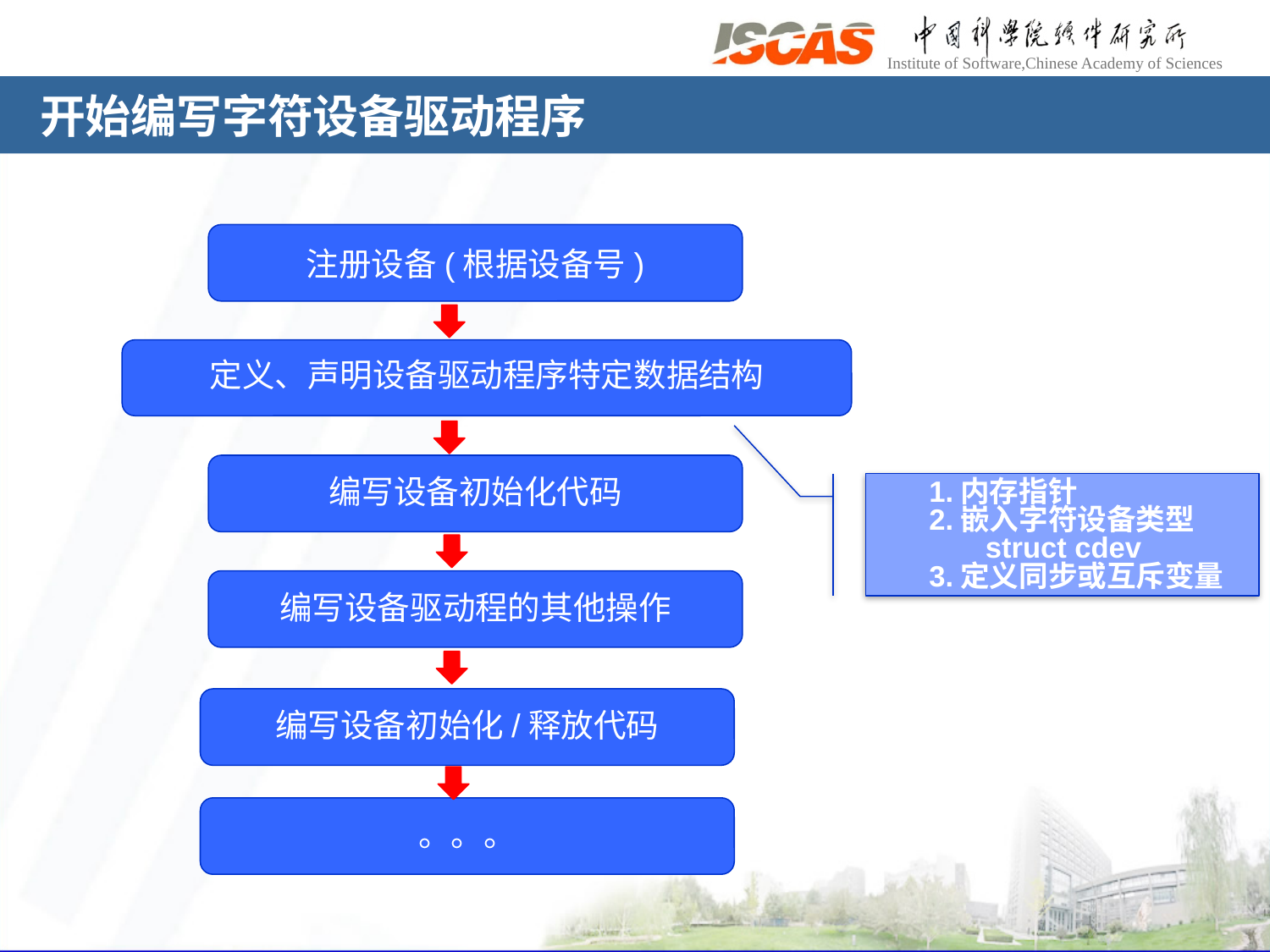

# 开始编写字符设备驱动程序
注册设备(根据设备号)

定义、声明设备驱动程序特定数据结构

编写设备初始化代码
1.内存指针
2.嵌入字符设备类型
       struct cdev
3.定义同步或互斥变量

编写设备驱动程的其他操作

编写设备初始化/释放代码

。。。